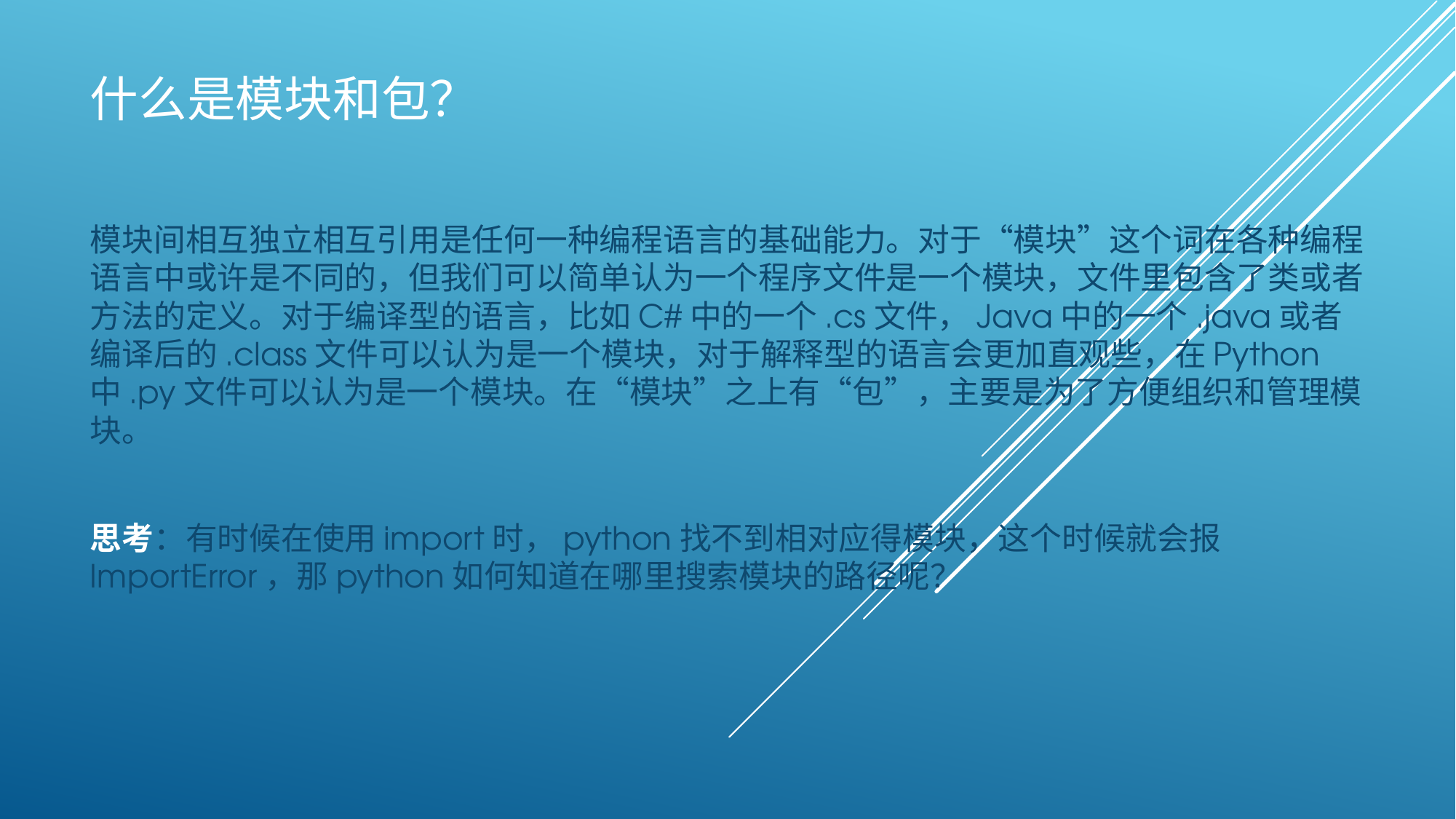

什么是模块和包？

模块间相互独立相互引用是任何一种编程语言的基础能力。对于“模块”这个词在各种编程语言中或许是不同的，但我们可以简单认为一个程序文件是一个模块，文件里包含了类或者方法的定义。对于编译型的语言，比如C#中的一个.cs文件，Java中的一个.java或者编译后的.class文件可以认为是一个模块，对于解释型的语言会更加直观些，在Python中.py文件可以认为是一个模块。在“模块”之上有“包”，主要是为了方便组织和管理模块。

思考：有时候在使用import时，python找不到相对应得模块，这个时候就会报ImportError，那python如何知道在哪里搜索模块的路径呢？